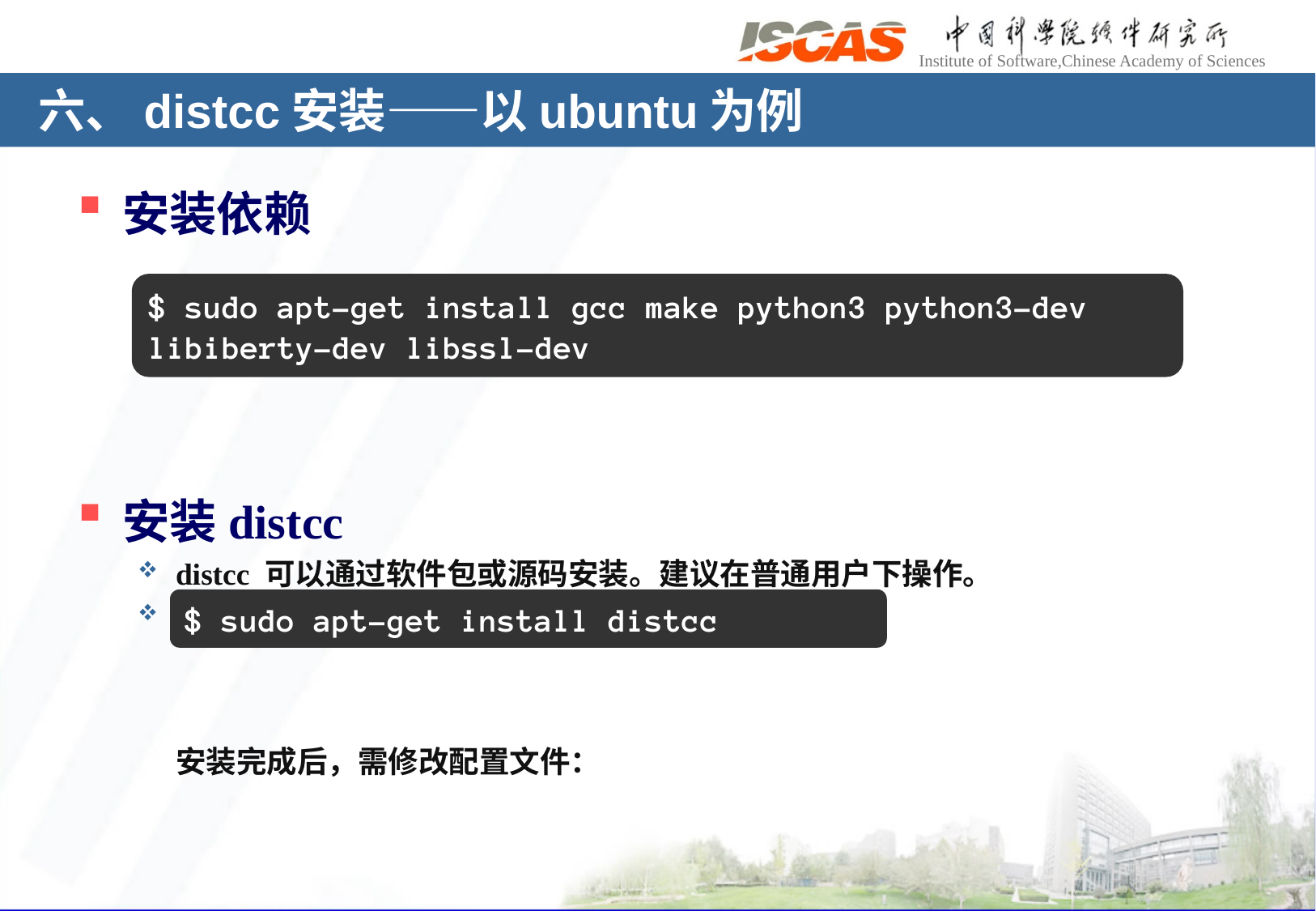

# 六、distcc安装——以ubuntu为例
安装依赖

安装distcc
distcc 可以通过软件包或源码安装。建议在普通用户下操作。
（1）使用软件源安装：
安装完成后，需修改配置文件：

$ sudo apt-get install gcc make python3 python3-dev libiberty-dev libssl-dev
$ sudo apt-get install distcc